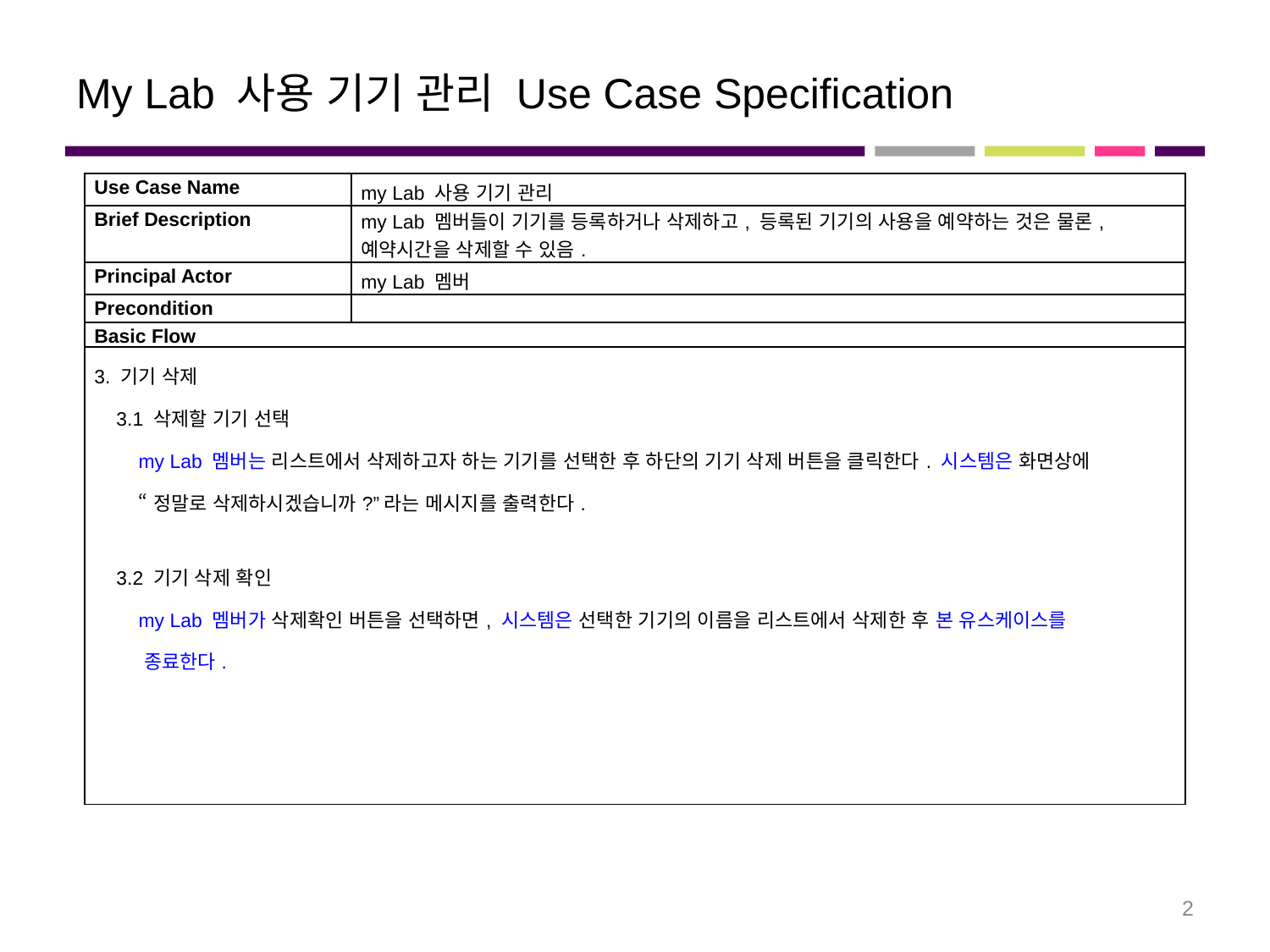

My Lab 사용 기기 관리 Use Case Specification
| Use Case Name | my Lab 사용 기기 관리 |
| --- | --- |
| Brief Description | my Lab 멤버들이 기기를 등록하거나 삭제하고, 등록된 기기의 사용을 예약하는 것은 물론, 예약시간을 삭제할 수 있음. |
| Principal Actor | my Lab 멤버 |
| Precondition |  |
| Basic Flow |  |
| 3. 기기 삭제 3.1 삭제할 기기 선택 my Lab 멤버는 리스트에서 삭제하고자 하는 기기를 선택한 후 하단의 기기 삭제 버튼을 클릭한다. 시스템은 화면상에 “정말로 삭제하시겠습니까?”라는 메시지를 출력한다. 3.2 기기 삭제 확인 my Lab 멤버가 삭제확인 버튼을 선택하면, 시스템은 선택한 기기의 이름을 리스트에서 삭제한 후 본 유스케이스를 종료한다. |  |
2